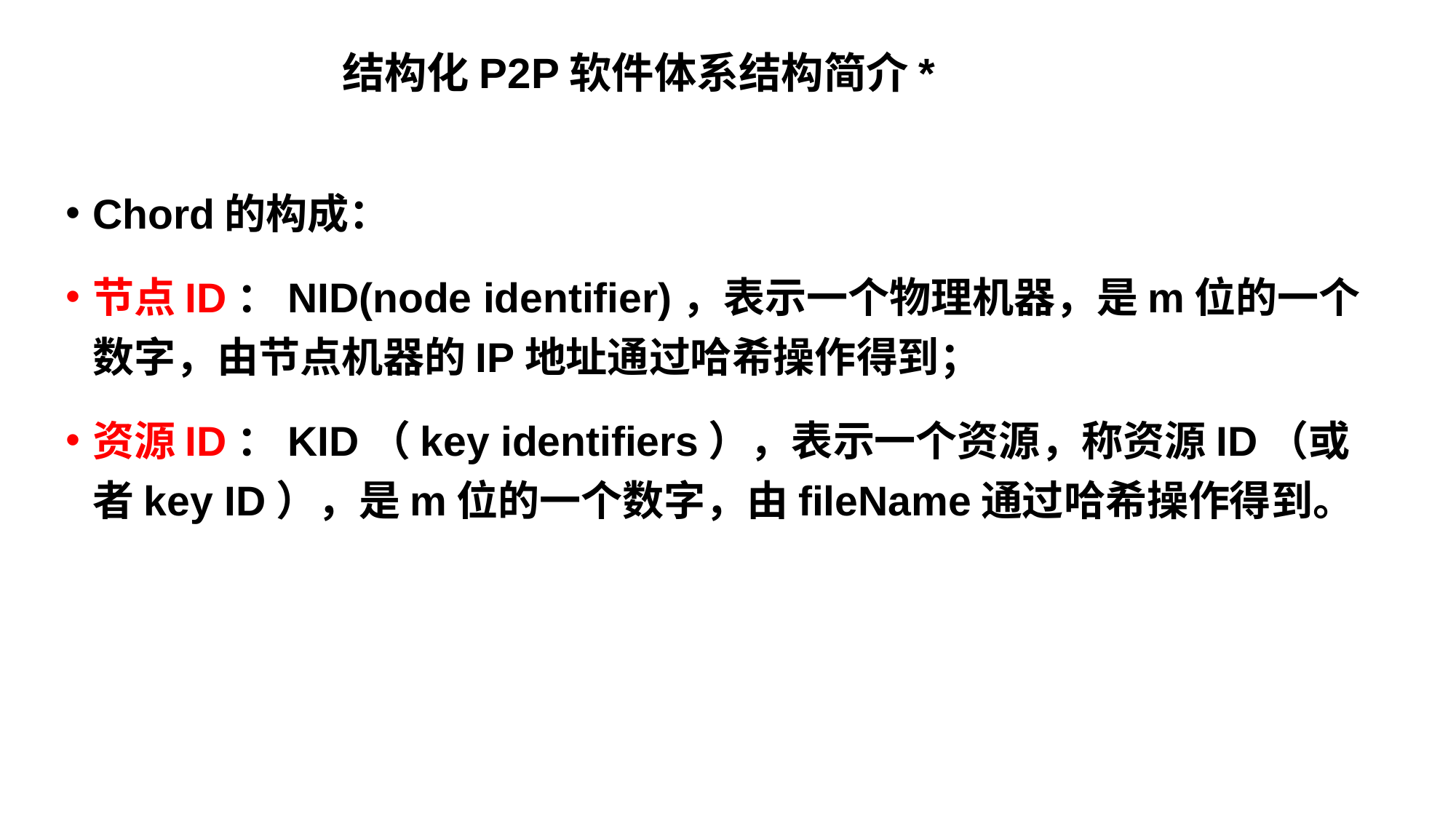

# 结构化P2P软件体系结构简介*
Chord的构成：
节点ID：NID(node identifier)，表示一个物理机器，是m位的一个数字，由节点机器的IP地址通过哈希操作得到；
资源ID：KID（key identifiers），表示一个资源，称资源ID（或者key ID），是m位的一个数字，由fileName通过哈希操作得到。